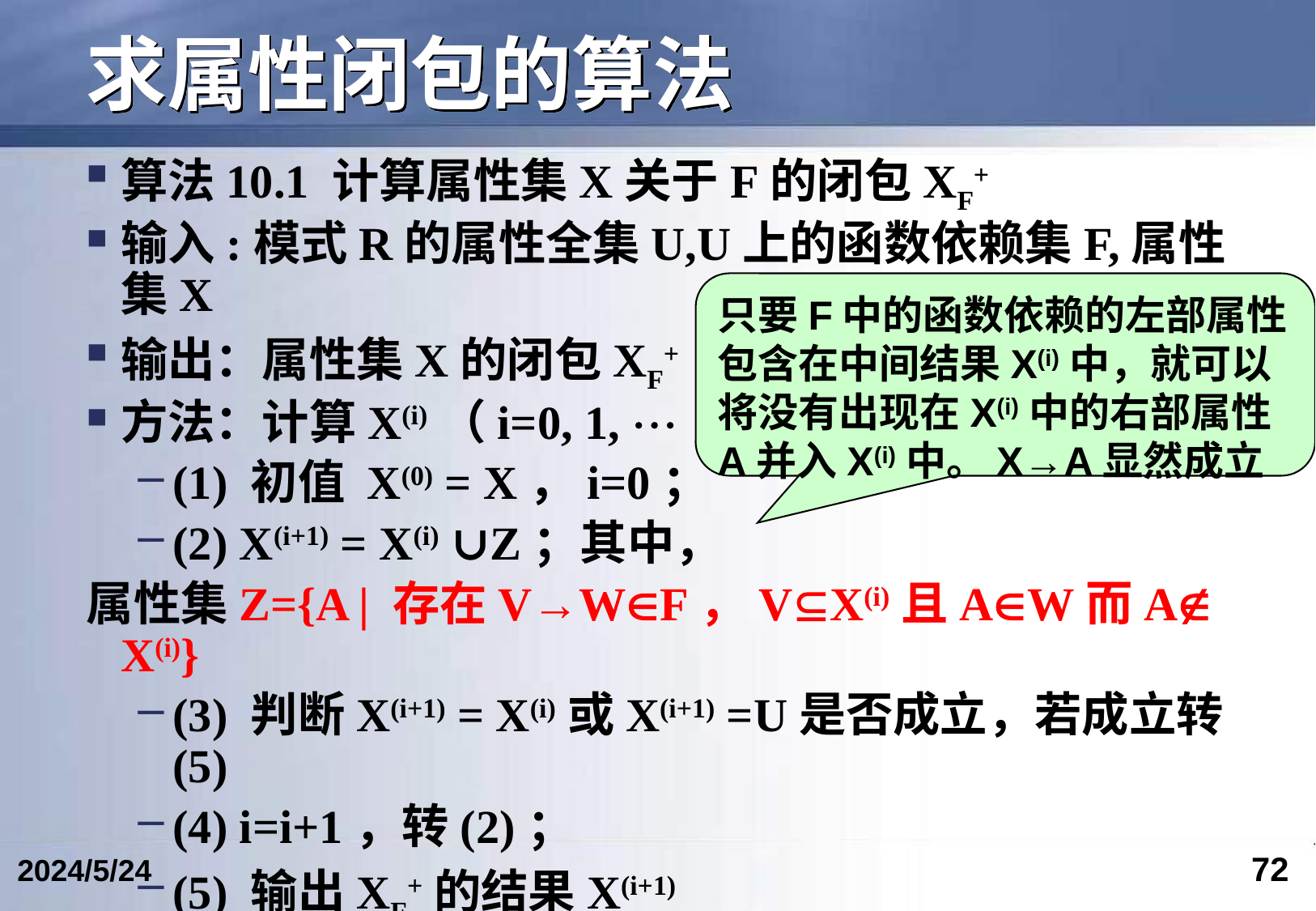

# 求属性闭包的算法
算法10.1 计算属性集X关于F的闭包XF+
输入:模式R的属性全集U,U上的函数依赖集F,属性集X
输出：属性集X的闭包XF+
方法：计算X(i)（i=0, 1, … ）
(1) 初值 X(0) = X，i=0；
(2) X(i+1) = X(i) ∪Z；其中，
属性集Z={A | 存在V→W∈F，V⊆X(i)且A∈W而A∉ X(i)}
(3) 判断X(i+1) = X(i)或X(i+1) =U是否成立，若成立转(5)
(4) i=i+1，转(2)；
(5) 输出XF+的结果X(i+1)
只要F中的函数依赖的左部属性包含在中间结果X(i)中，就可以将没有出现在X(i)中的右部属性A并入X(i)中。X→A显然成立
72
2024/5/24